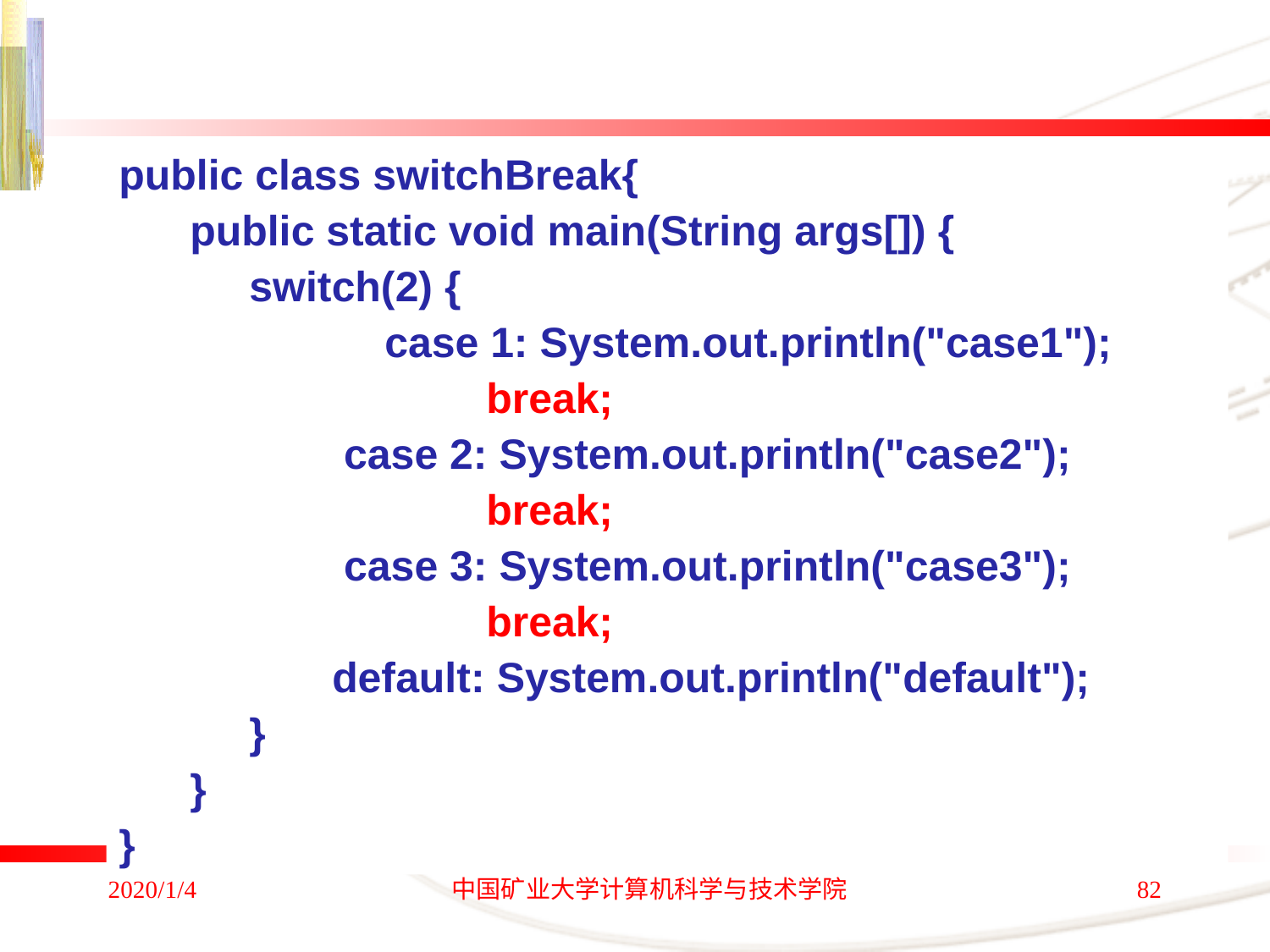

public class switchBreak{
      public static void main(String args[]) {
           switch(2) {
         		 case 1: System.out.println("case1");
                               break;
                   case 2: System.out.println("case2");
                               break;
                   case 3: System.out.println("case3");
                               break;
                  default: System.out.println("default");
           }
      }
}
2020/1/4
中国矿业大学计算机科学与技术学院
82